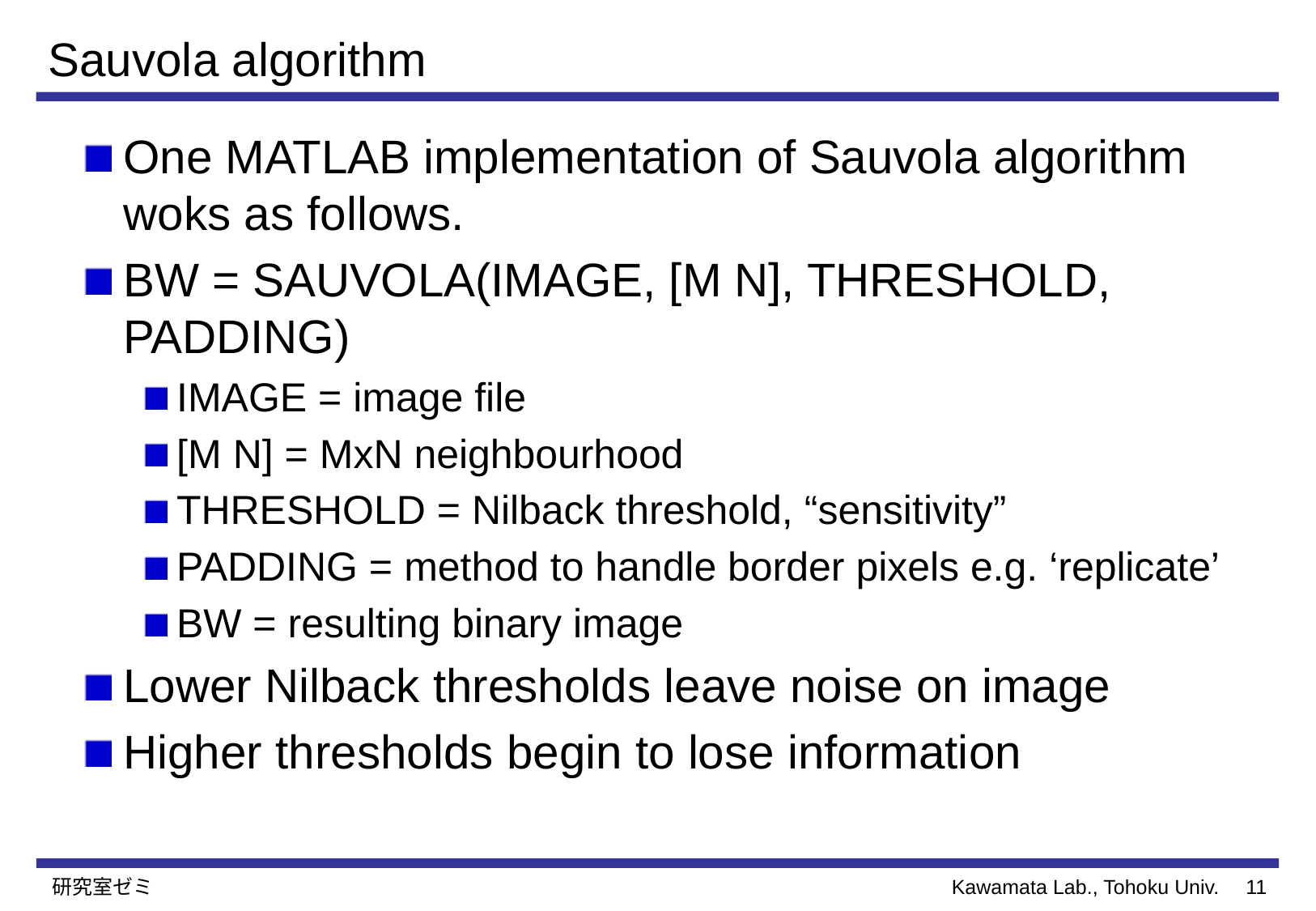

# Sauvola algorithm
One MATLAB implementation of Sauvola algorithm woks as follows.
BW = SAUVOLA(IMAGE, [M N], THRESHOLD, PADDING)
IMAGE = image file
[M N] = MxN neighbourhood
THRESHOLD = Nilback threshold, “sensitivity”
PADDING = method to handle border pixels e.g. ‘replicate’
BW = resulting binary image
Lower Nilback thresholds leave noise on image
Higher thresholds begin to lose information

研究室ゼミ
11